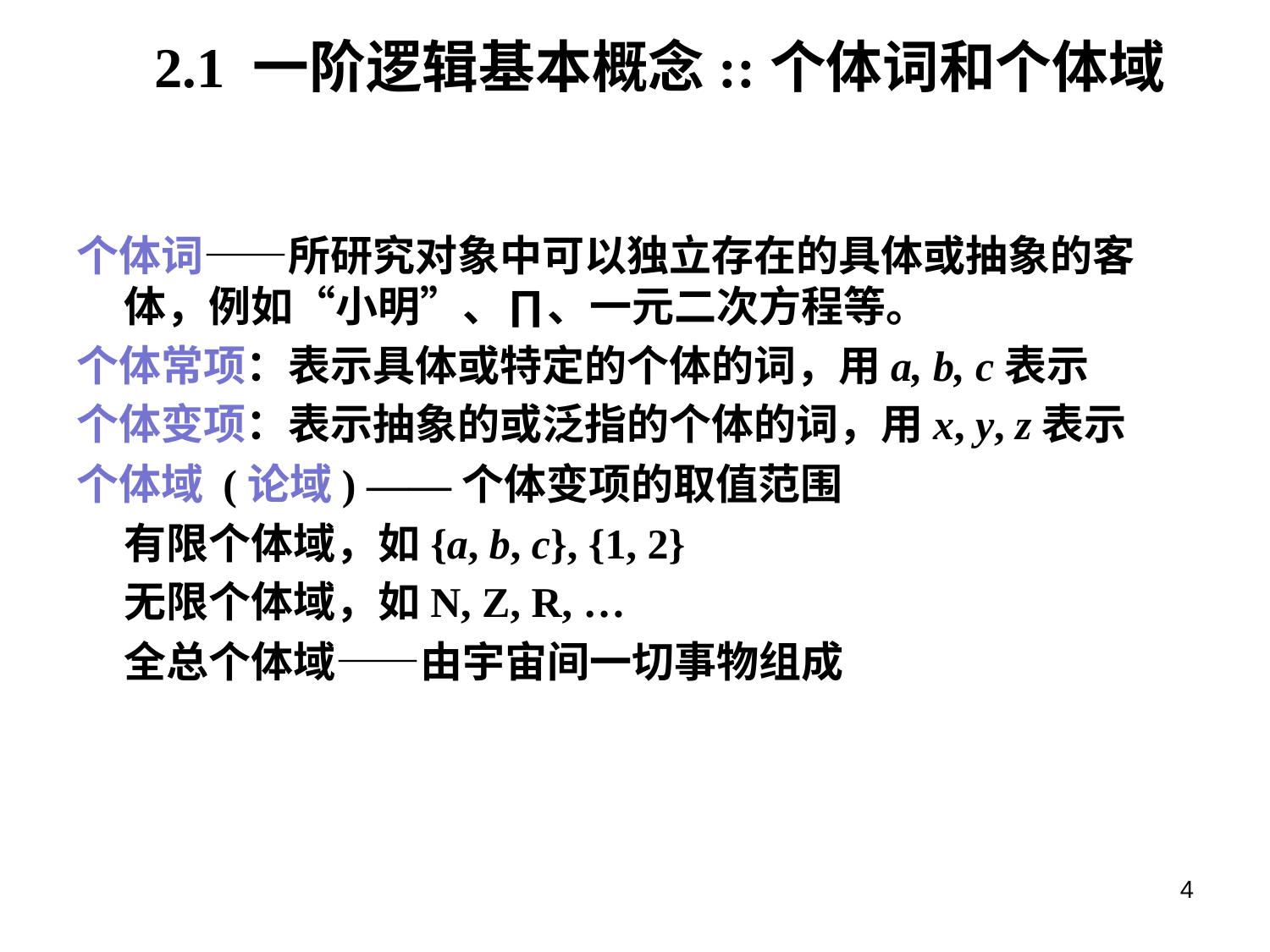

# 2.1 一阶逻辑基本概念::个体词和个体域
个体词——所研究对象中可以独立存在的具体或抽象的客体，例如“小明”、∏、一元二次方程等。
个体常项：表示具体或特定的个体的词，用a, b, c表示
个体变项：表示抽象的或泛指的个体的词，用x, y, z表示
个体域 (论域) ——个体变项的取值范围
	有限个体域，如{a, b, c}, {1, 2}
	无限个体域，如N, Z, R, …
	全总个体域——由宇宙间一切事物组成
4